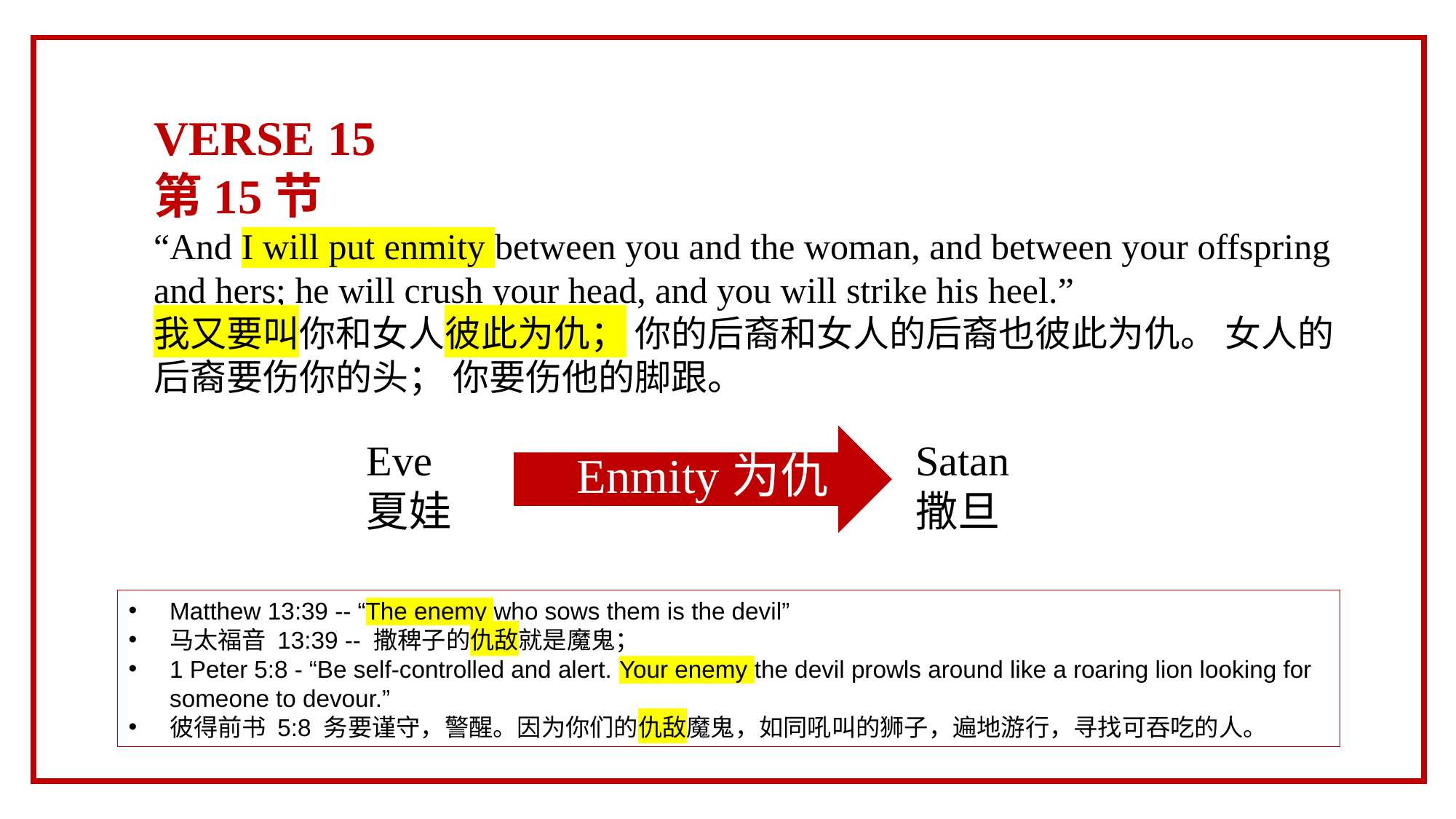

VERSE 15
第15节
“And I will put enmity between you and the woman, and between your offspring and hers; he will crush your head, and you will strike his heel.”
我又要叫你和女人彼此为仇； 你的后裔和女人的后裔也彼此为仇。 女人的后裔要伤你的头； 你要伤他的脚跟。

Eve
夏娃
Satan
撒旦
Enmity为仇
Matthew 13:39 -- “The enemy who sows them is the devil”
马太福音 13:39 -- 撒稗子的仇敌就是魔鬼；
1 Peter 5:8 - “Be self-controlled and alert. Your enemy the devil prowls around like a roaring lion looking for someone to devour.”
彼得前书 5:8 务要谨守，警醒。因为你们的仇敌魔鬼，如同吼叫的狮子，遍地游行，寻找可吞吃的人。